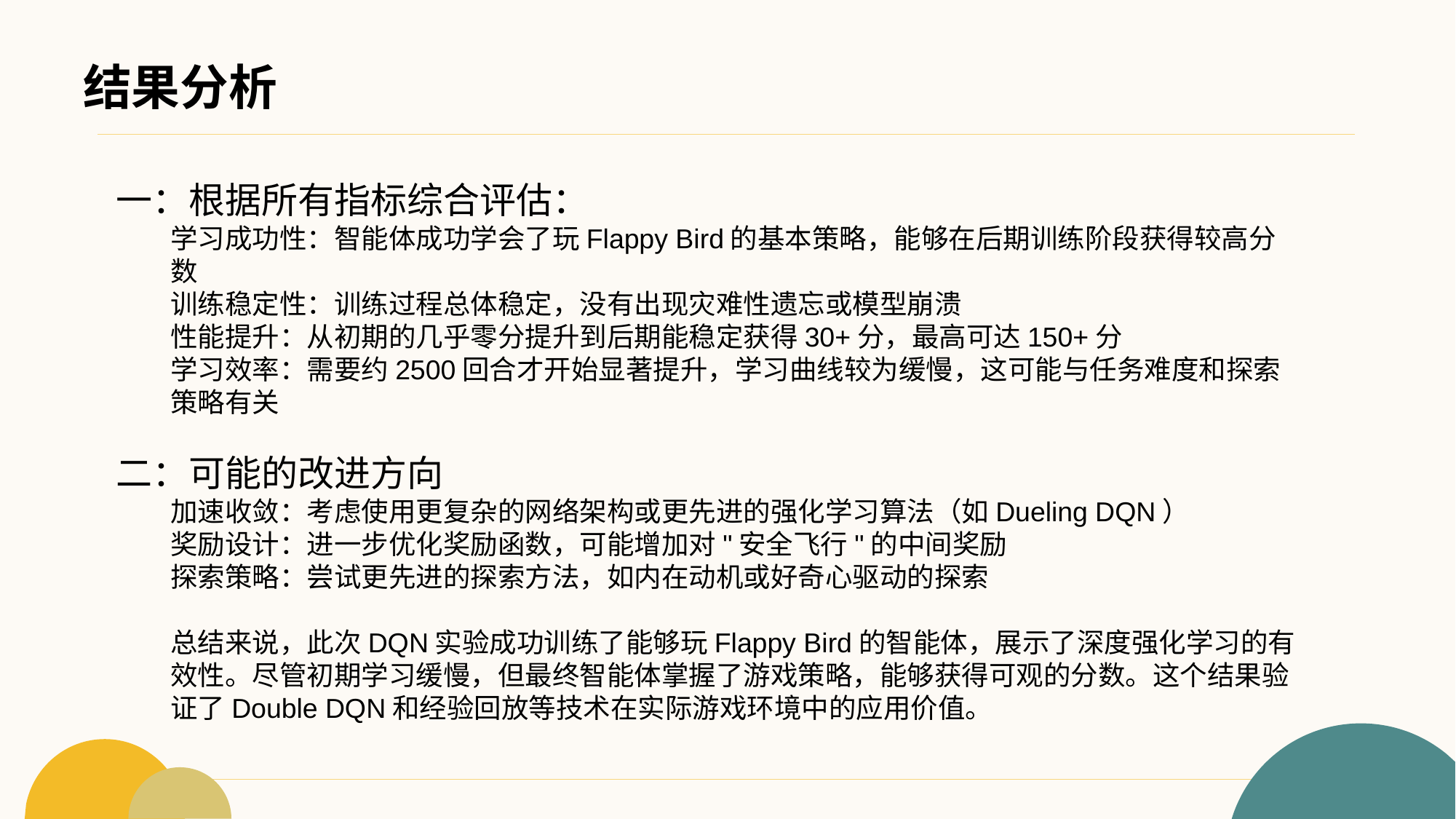

# 结果分析
一：根据所有指标综合评估：
学习成功性：智能体成功学会了玩Flappy Bird的基本策略，能够在后期训练阶段获得较高分数
训练稳定性：训练过程总体稳定，没有出现灾难性遗忘或模型崩溃
性能提升：从初期的几乎零分提升到后期能稳定获得30+分，最高可达150+分
学习效率：需要约2500回合才开始显著提升，学习曲线较为缓慢，这可能与任务难度和探索策略有关

二：可能的改进方向
加速收敛：考虑使用更复杂的网络架构或更先进的强化学习算法（如Dueling DQN）
奖励设计：进一步优化奖励函数，可能增加对"安全飞行"的中间奖励
探索策略：尝试更先进的探索方法，如内在动机或好奇心驱动的探索

总结来说，此次DQN实验成功训练了能够玩Flappy Bird的智能体，展示了深度强化学习的有效性。尽管初期学习缓慢，但最终智能体掌握了游戏策略，能够获得可观的分数。这个结果验证了Double DQN和经验回放等技术在实际游戏环境中的应用价值。